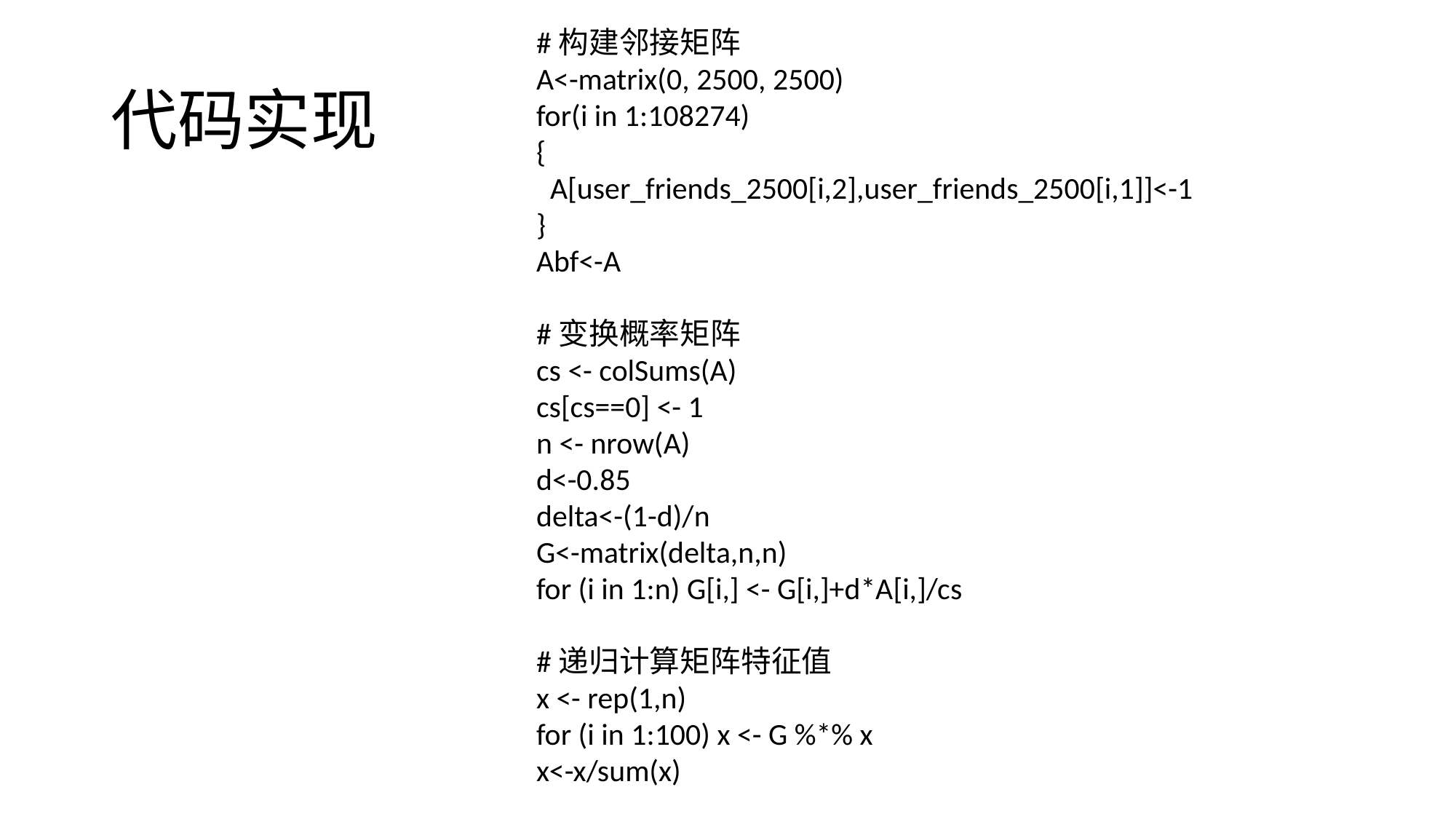

#构建邻接矩阵
A<-matrix(0, 2500, 2500)
for(i in 1:108274)
{
  A[user_friends_2500[i,2],user_friends_2500[i,1]]<-1
}
Abf<-A

#变换概率矩阵
cs <- colSums(A)
cs[cs==0] <- 1
n <- nrow(A)
d<-0.85
delta<-(1-d)/n
G<-matrix(delta,n,n)
for (i in 1:n) G[i,] <- G[i,]+d*A[i,]/cs

#递归计算矩阵特征值
x <- rep(1,n)
for (i in 1:100) x <- G %*% x
x<-x/sum(x)
# 代码实现